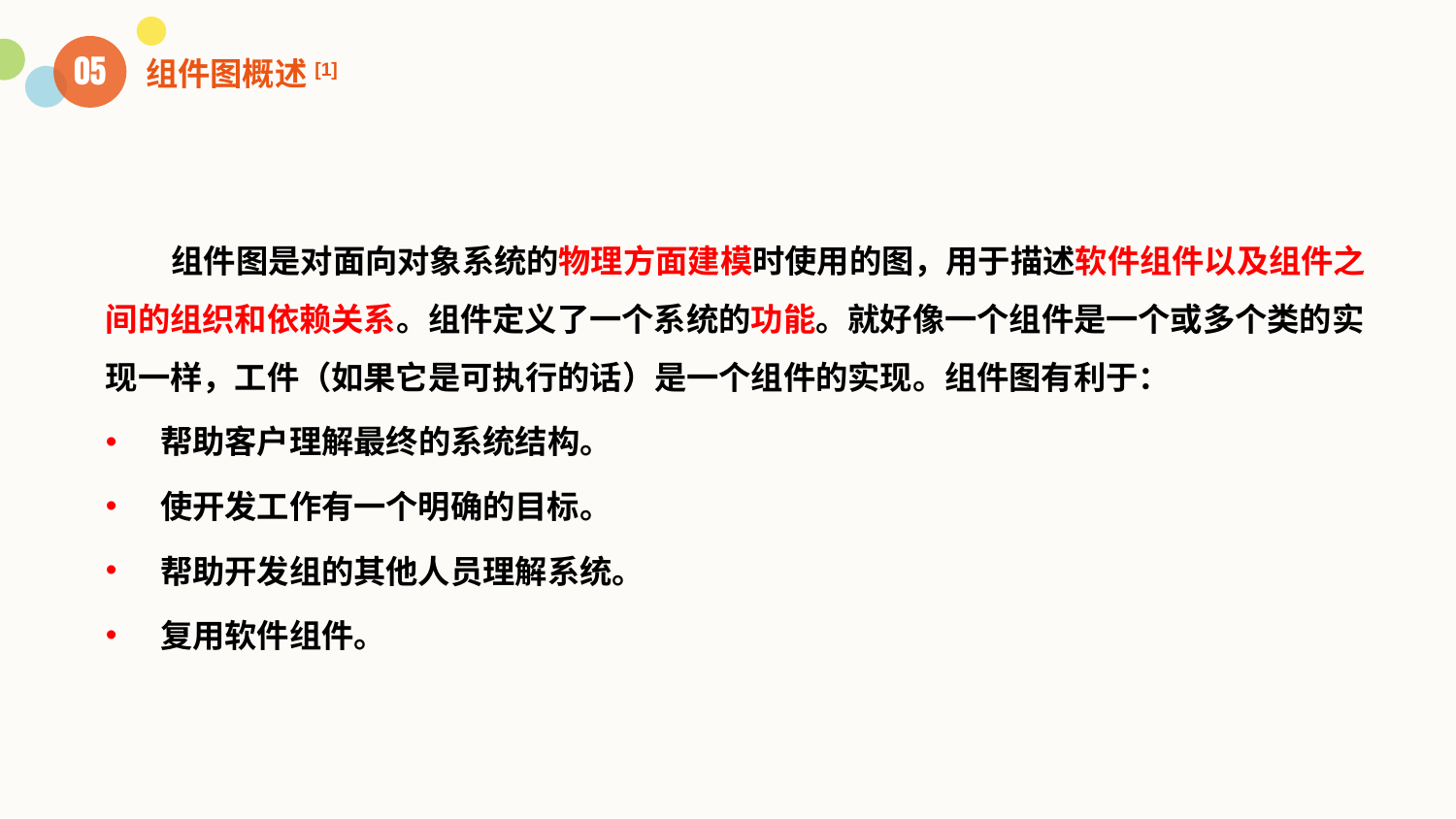

05
组件图概述[1]

        组件图是对面向对象系统的物理方面建模时使用的图，用于描述软件组件以及组件之间的组织和依赖关系。组件定义了一个系统的功能。就好像一个组件是一个或多个类的实现一样，工件（如果它是可执行的话）是一个组件的实现。组件图有利于：
帮助客户理解最终的系统结构。
使开发工作有一个明确的目标。
帮助开发组的其他人员理解系统。
复用软件组件。